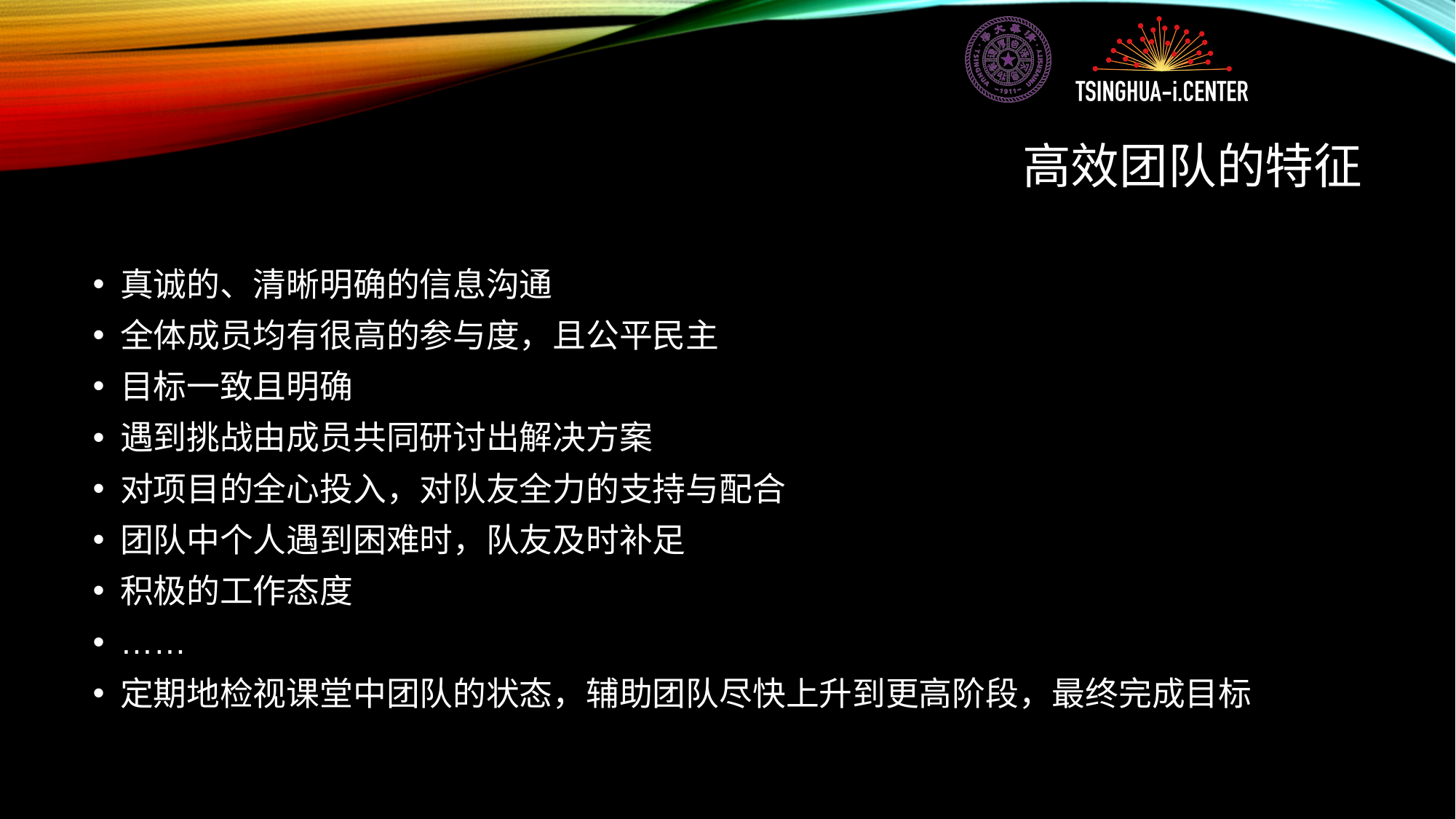

# 高效团队的特征
真诚的、清晰明确的信息沟通
全体成员均有很高的参与度，且公平民主
目标一致且明确
遇到挑战由成员共同研讨出解决方案
对项目的全心投入，对队友全力的支持与配合
团队中个人遇到困难时，队友及时补足
积极的工作态度
……
定期地检视课堂中团队的状态，辅助团队尽快上升到更高阶段，最终完成目标